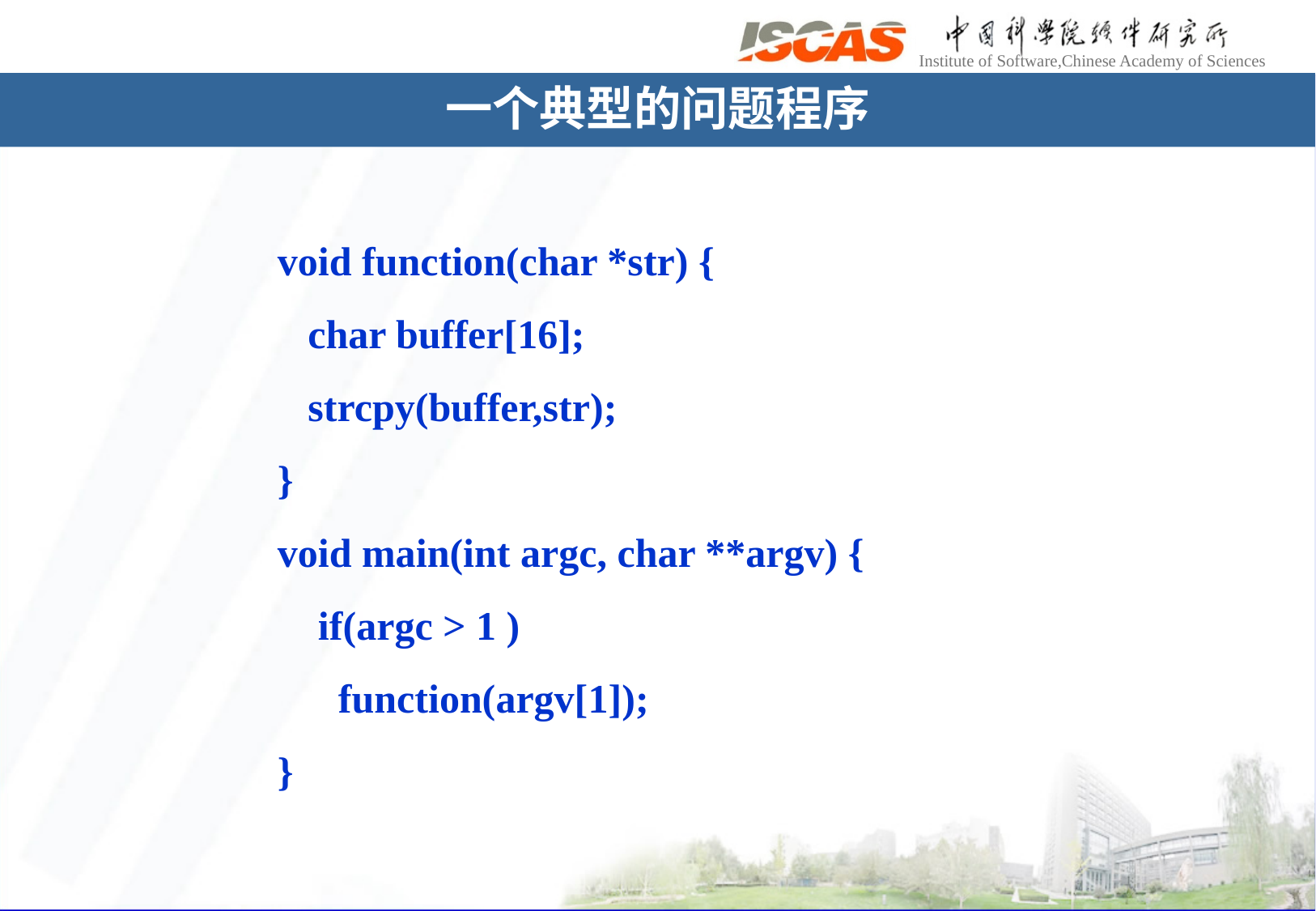

一个典型的问题程序
void function(char *str) {
   char buffer[16];
   strcpy(buffer,str);
}
void main(int argc, char **argv) {
    if(argc > 1 )
      function(argv[1]);
}